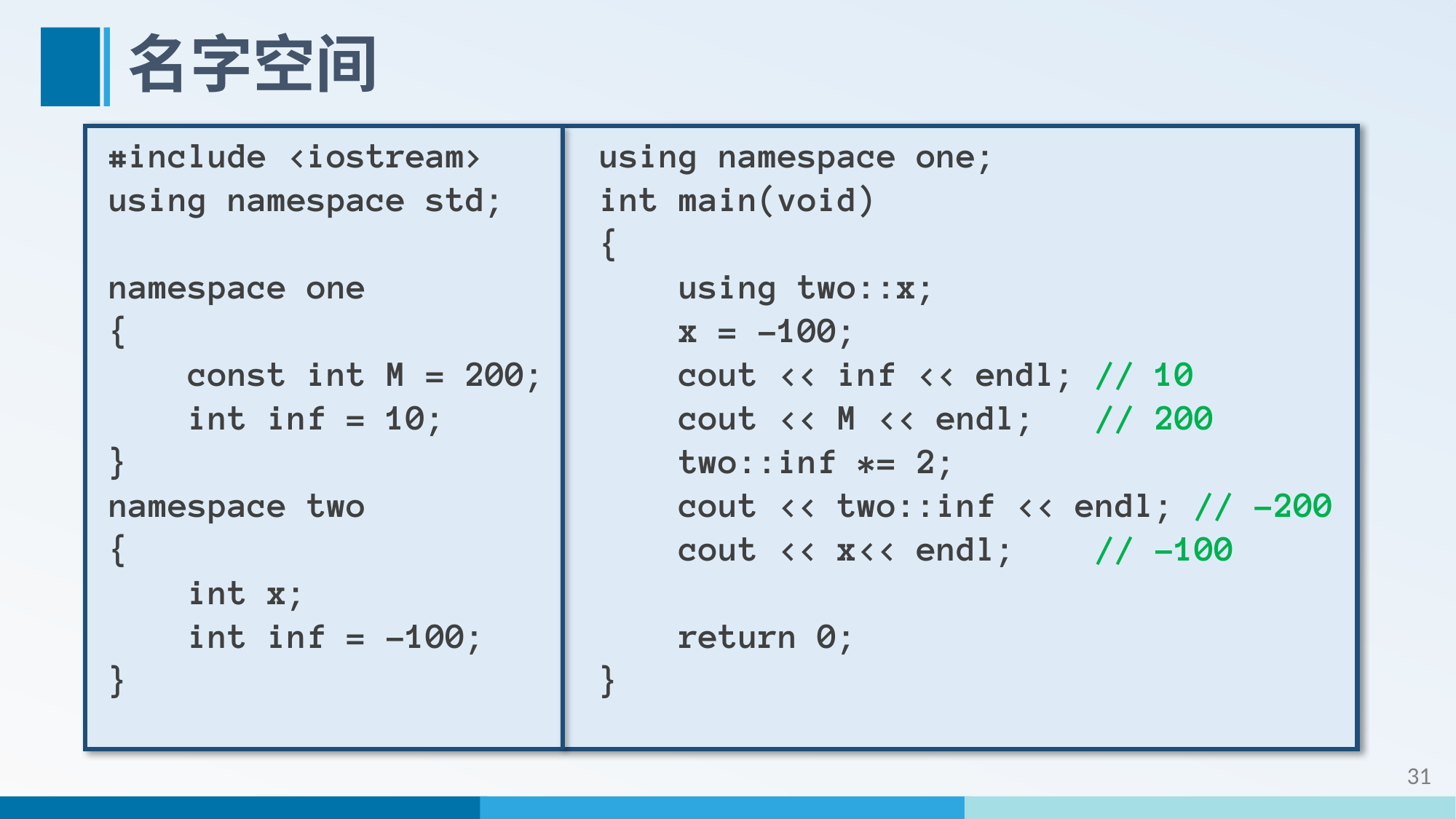

# 名字空间

#include <iostream>
using namespace std;

namespace one
{
    const int M = 200;
    int inf = 10;
}
namespace two
{
    int x;
    int inf = -100;
}
using namespace one;
int main(void)
{
    using two::x;
    x = -100;
    cout << inf << endl; // 10
    cout << M << endl;   // 200
    two::inf *= 2;
    cout << two::inf << endl; // -200
    cout << x<< endl;    // -100

    return 0;
}